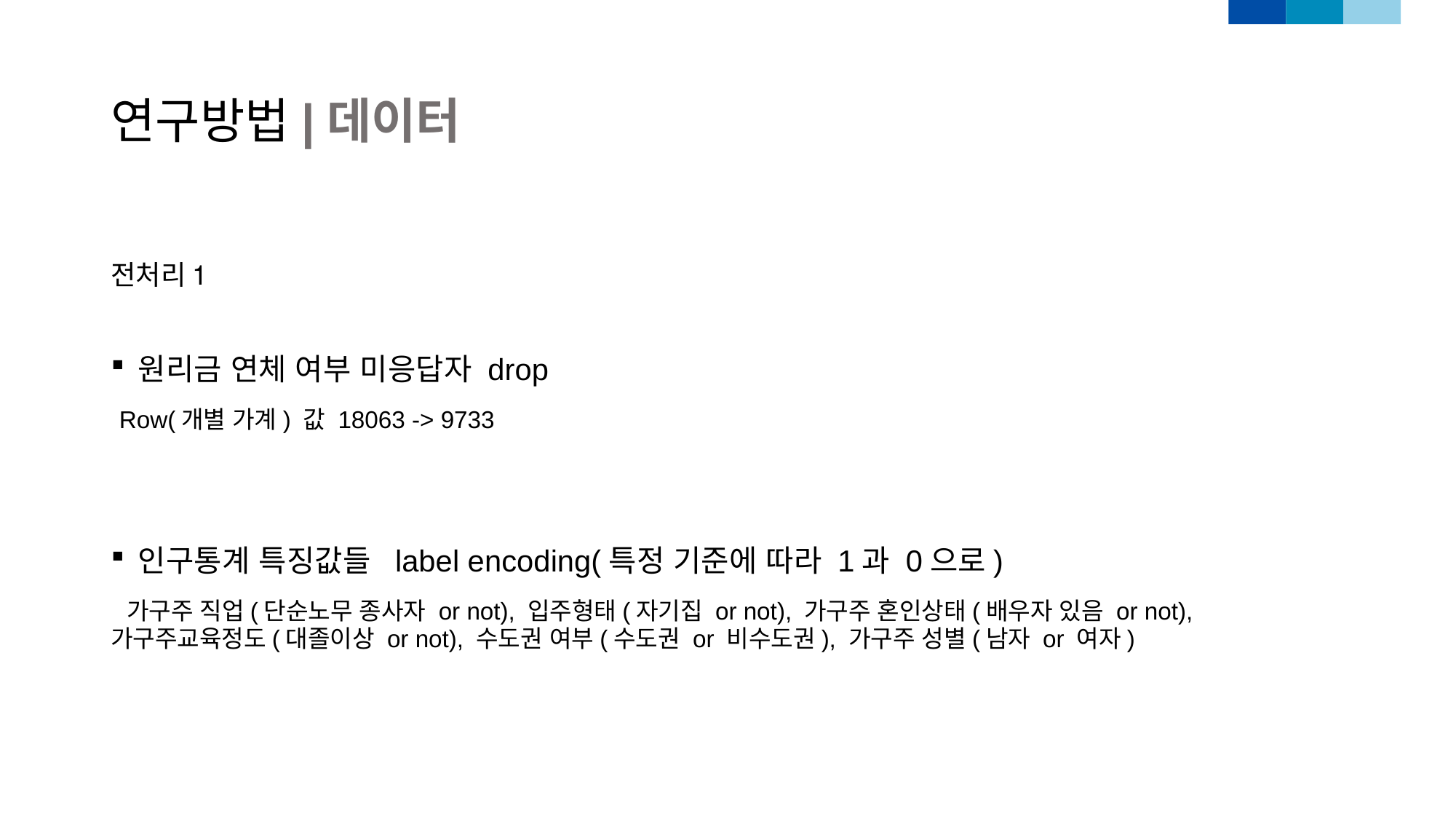

연구방법|데이터

전처리1

원리금 연체 여부 미응답자 drop
 Row(개별 가계) 값 18063 -> 9733

인구통계 특징값들  label encoding(특정 기준에 따라 1과 0으로)
 가구주 직업(단순노무 종사자 or not), 입주형태(자기집 or not), 가구주 혼인상태(배우자 있음 or not), 가구주교육정도(대졸이상 or not), 수도권 여부(수도권 or 비수도권), 가구주 성별(남자 or 여자)